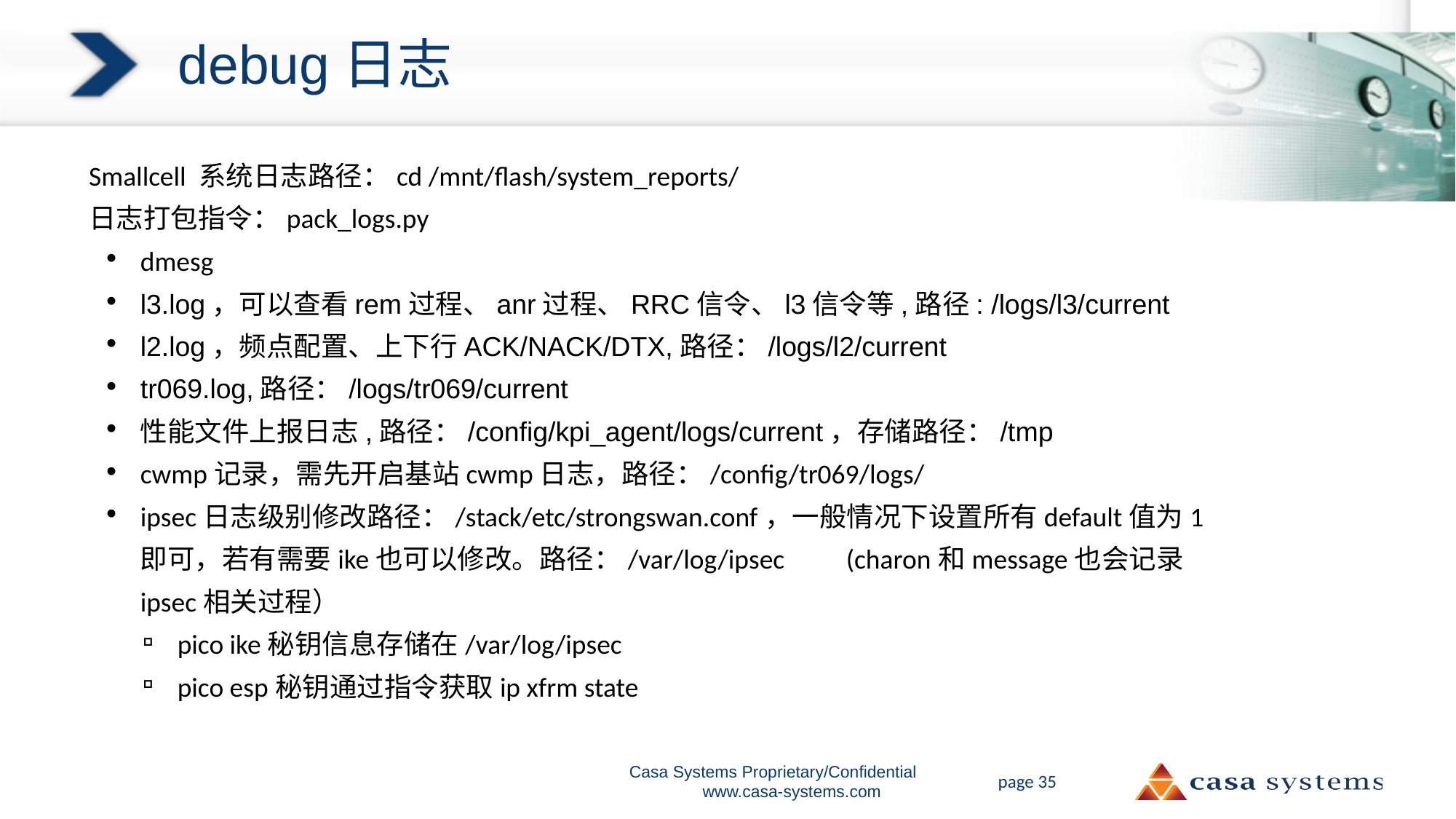

# debug日志
Smallcell 系统日志路径：cd /mnt/flash/system_reports/
日志打包指令：pack_logs.py
dmesg
l3.log，可以查看rem过程、anr过程、RRC信令、l3信令等,路径: /logs/l3/current
l2.log，频点配置、上下行ACK/NACK/DTX,路径：/logs/l2/current
tr069.log,路径：/logs/tr069/current
性能文件上报日志,路径：/config/kpi_agent/logs/current，存储路径：/tmp
cwmp记录，需先开启基站cwmp日志，路径：/config/tr069/logs/
ipsec日志级别修改路径：/stack/etc/strongswan.conf，一般情况下设置所有default值为1即可，若有需要ike也可以修改。路径：/var/log/ipsec          (charon和message也会记录ipsec相关过程）
pico ike秘钥信息存储在/var/log/ipsec
pico esp秘钥通过指令获取ip xfrm state

Casa Systems Proprietary/Confidential            www.casa-systems.com
page 35